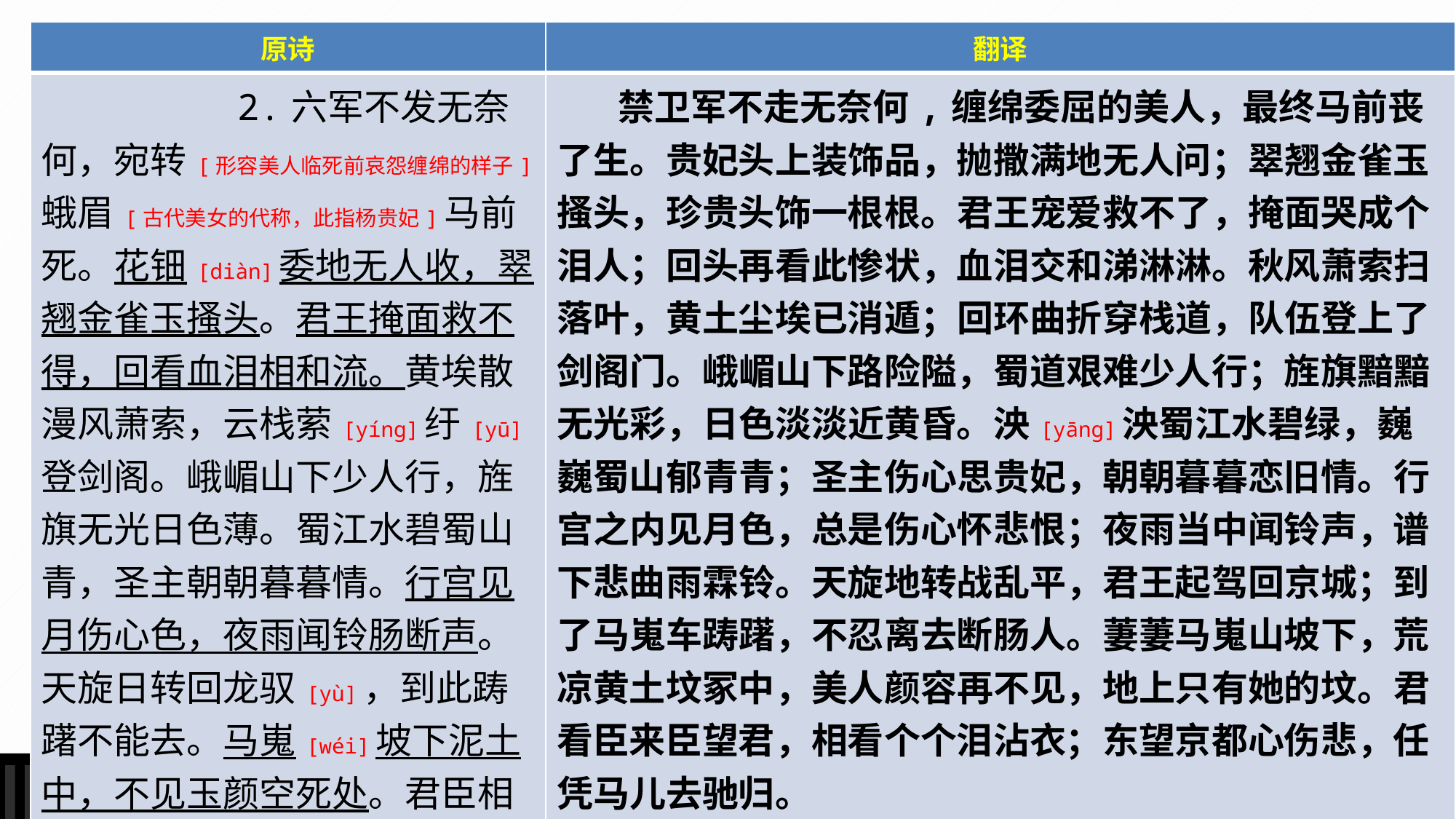

| 原诗 | 翻译 |
| --- | --- |
| 2.六军不发无奈何，宛转[形容美人临死前哀怨缠绵的样子]蛾眉[古代美女的代称，此指杨贵妃]马前死。花钿[diàn]委地无人收，翠翘金雀玉搔头。君王掩面救不得，回看血泪相和流。黄埃散漫风萧索，云栈萦[yíng]纡[yū]登剑阁。峨嵋山下少人行，旌旗无光日色薄。蜀江水碧蜀山青，圣主朝朝暮暮情。行宫见月伤心色，夜雨闻铃肠断声。天旋日转回龙驭[yù]，到此踌躇不能去。马嵬[wéi]坡下泥土中，不见玉颜空死处。君臣相顾尽沾衣，东望都门信马归。 | 禁卫军不走无奈何,缠绵委屈的美人，最终马前丧了生。贵妃头上装饰品，抛撒满地无人问；翠翘金雀玉搔头，珍贵头饰一根根。君王宠爱救不了，掩面哭成个泪人；回头再看此惨状，血泪交和涕淋淋。秋风萧索扫落叶，黄土尘埃已消遁；回环曲折穿栈道，队伍登上了剑阁门。峨嵋山下路险隘，蜀道艰难少人行；旌旗黯黯无光彩，日色淡淡近黄昏。泱[yāng]泱蜀江水碧绿，巍巍蜀山郁青青；圣主伤心思贵妃，朝朝暮暮恋旧情。行宫之内见月色，总是伤心怀悲恨；夜雨当中闻铃声，谱下悲曲雨霖铃。天旋地转战乱平，君王起驾回京城；到了马嵬车踌躇，不忍离去断肠人。萋萋马嵬山坡下，荒凉黄土坟冢中，美人颜容再不见，地上只有她的坟。君看臣来臣望君，相看个个泪沾衣；东望京都心伤悲，任凭马儿去驰归。 |